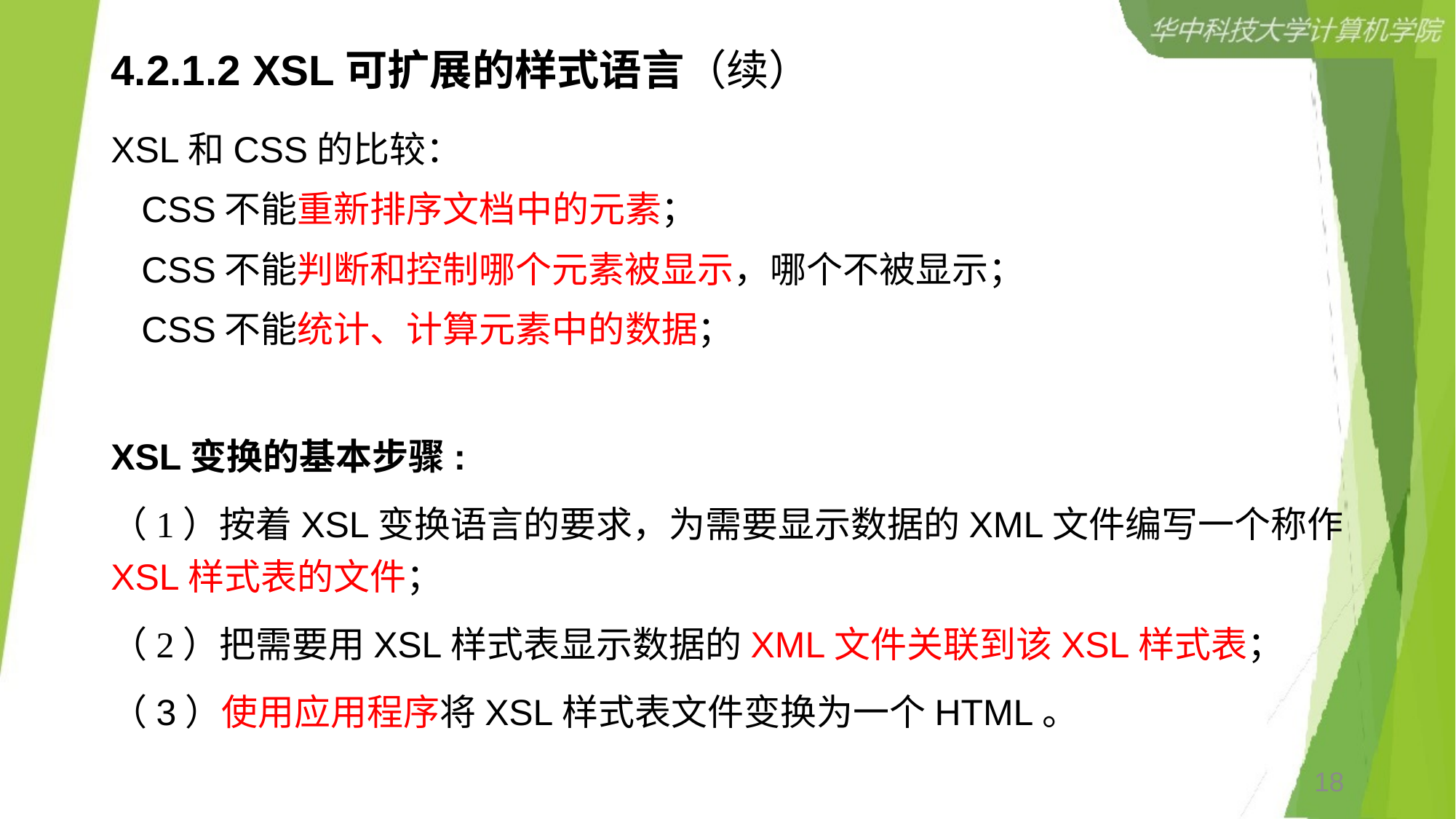

# 4.2.1.2 XSL可扩展的样式语言（续）
XSL和CSS的比较：
   CSS不能重新排序文档中的元素；
   CSS不能判断和控制哪个元素被显示，哪个不被显示；
   CSS不能统计、计算元素中的数据；

XSL变换的基本步骤:
（1）按着XSL变换语言的要求，为需要显示数据的XML文件编写一个称作XSL样式表的文件；
（2）把需要用XSL样式表显示数据的XML文件关联到该XSL样式表；
（3）使用应用程序将XSL样式表文件变换为一个HTML。
18